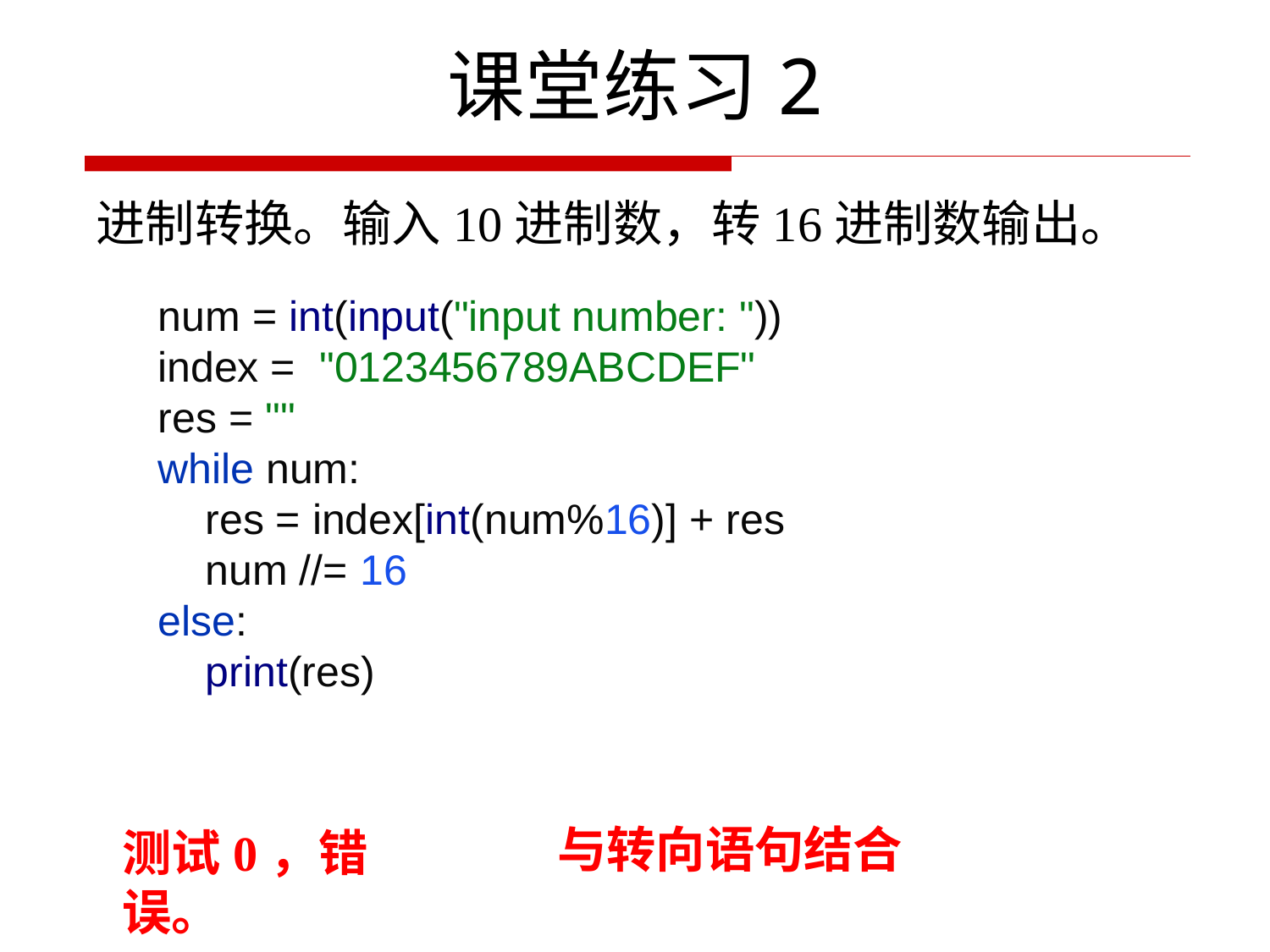

# 课堂练习2
进制转换。输入10进制数，转16进制数输出。
num = int(input("input number: "))
index =  "0123456789ABCDEF"
res = ""
while num:
    res = index[int(num%16)] + res
    num //= 16
else:
    print(res)
与转向语句结合
测试0，错误。
48